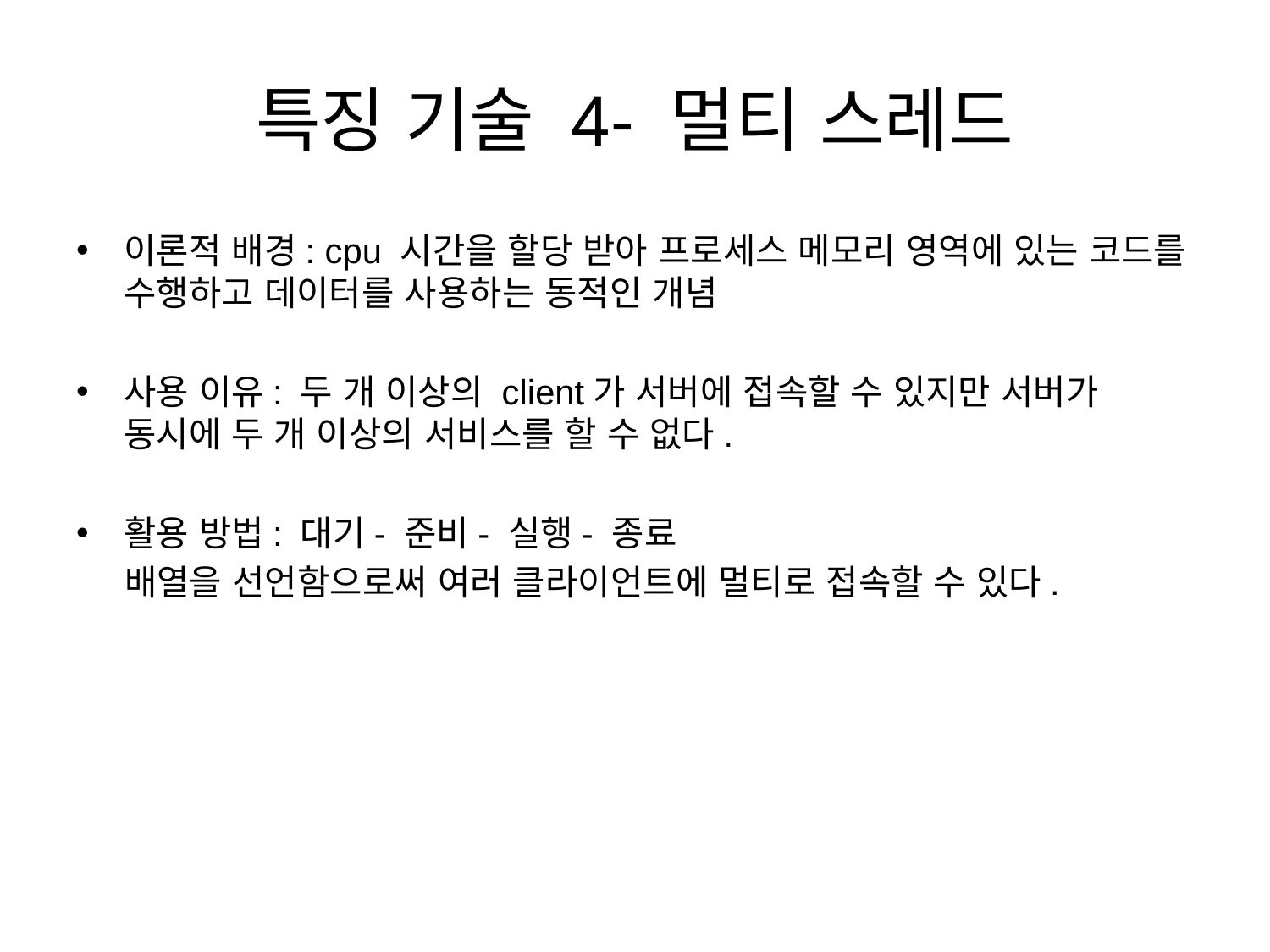

# 특징 기술 4- 멀티 스레드
이론적 배경: cpu 시간을 할당 받아 프로세스 메모리 영역에 있는 코드를 수행하고 데이터를 사용하는 동적인 개념

사용 이유: 두 개 이상의 client가 서버에 접속할 수 있지만 서버가 동시에 두 개 이상의 서비스를 할 수 없다.

활용 방법: 대기- 준비- 실행- 종료
    배열을 선언함으로써 여러 클라이언트에 멀티로 접속할 수 있다.